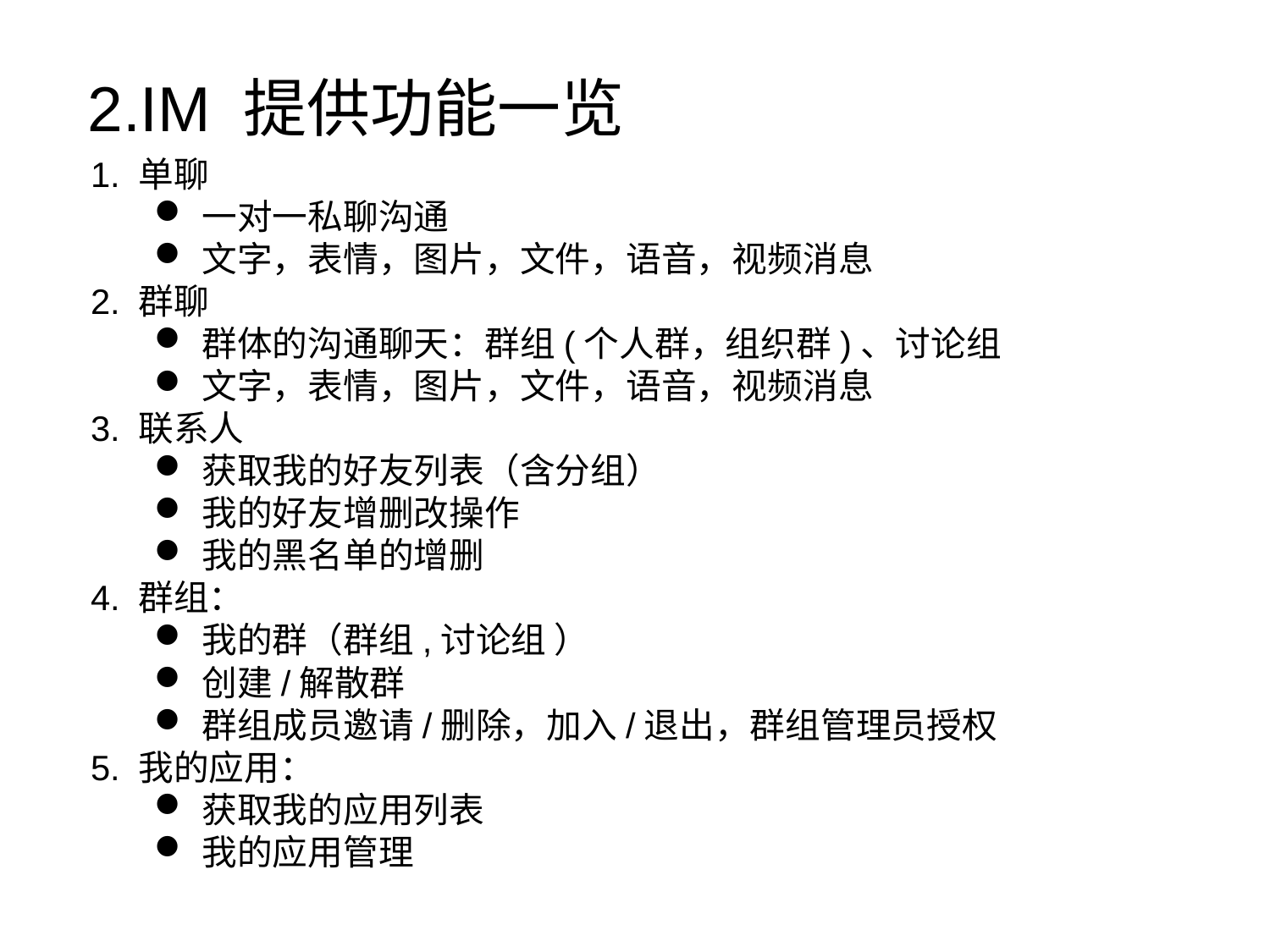

# 2.IM 提供功能一览
单聊
一对一私聊沟通
文字，表情，图片，文件，语音，视频消息
群聊
群体的沟通聊天：群组(个人群，组织群)、讨论组
文字，表情，图片，文件，语音，视频消息
联系人
获取我的好友列表（含分组）
我的好友增删改操作
我的黑名单的增删
群组：
我的群（群组,讨论组 ）
创建/解散群
群组成员邀请/删除，加入/退出，群组管理员授权
我的应用：
获取我的应用列表
我的应用管理